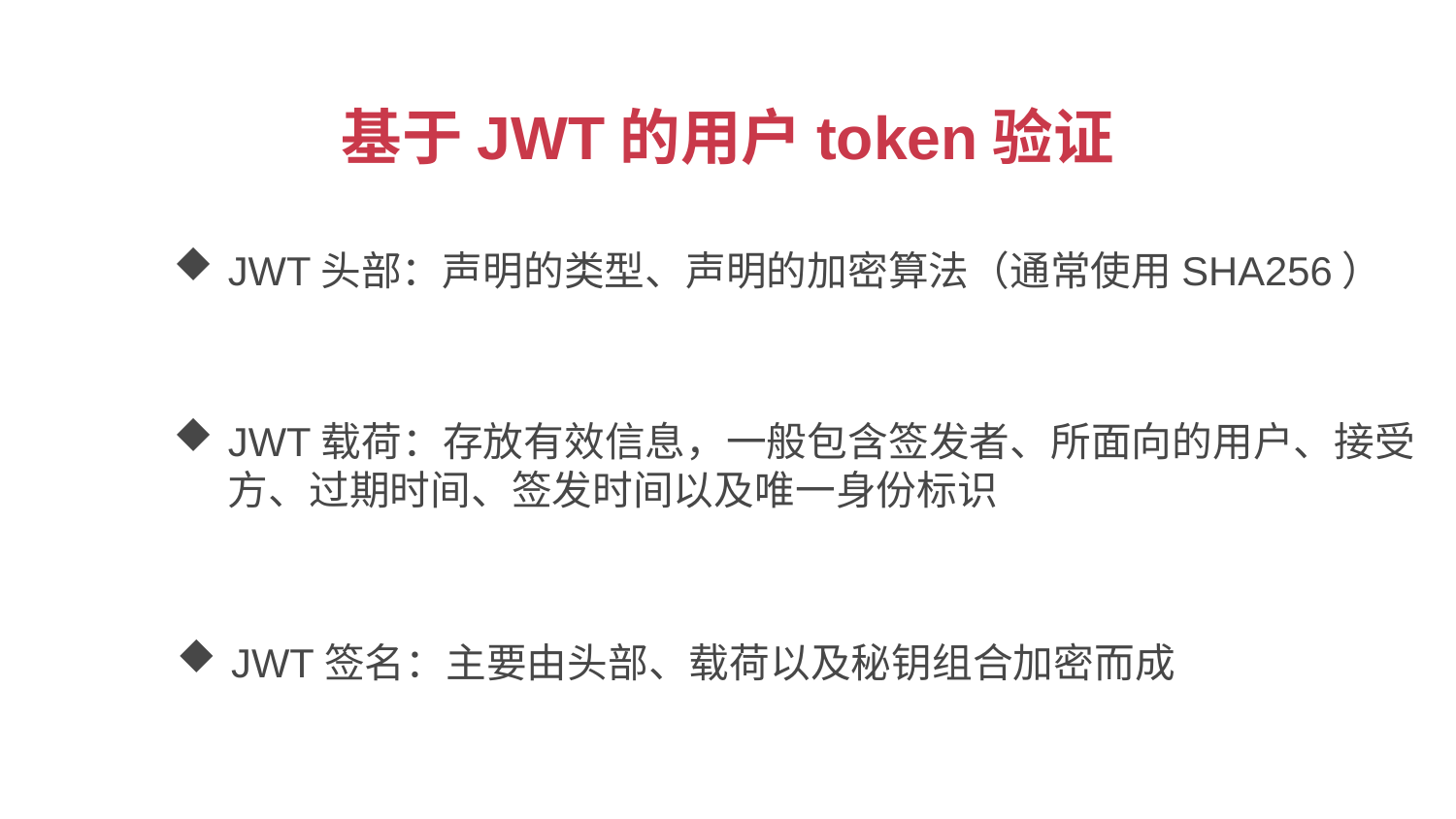

基于JWT的用户token验证
JWT头部：声明的类型、声明的加密算法（通常使用SHA256）
JWT载荷：存放有效信息，一般包含签发者、所面向的用户、接受方、过期时间、签发时间以及唯一身份标识
JWT签名：主要由头部、载荷以及秘钥组合加密而成